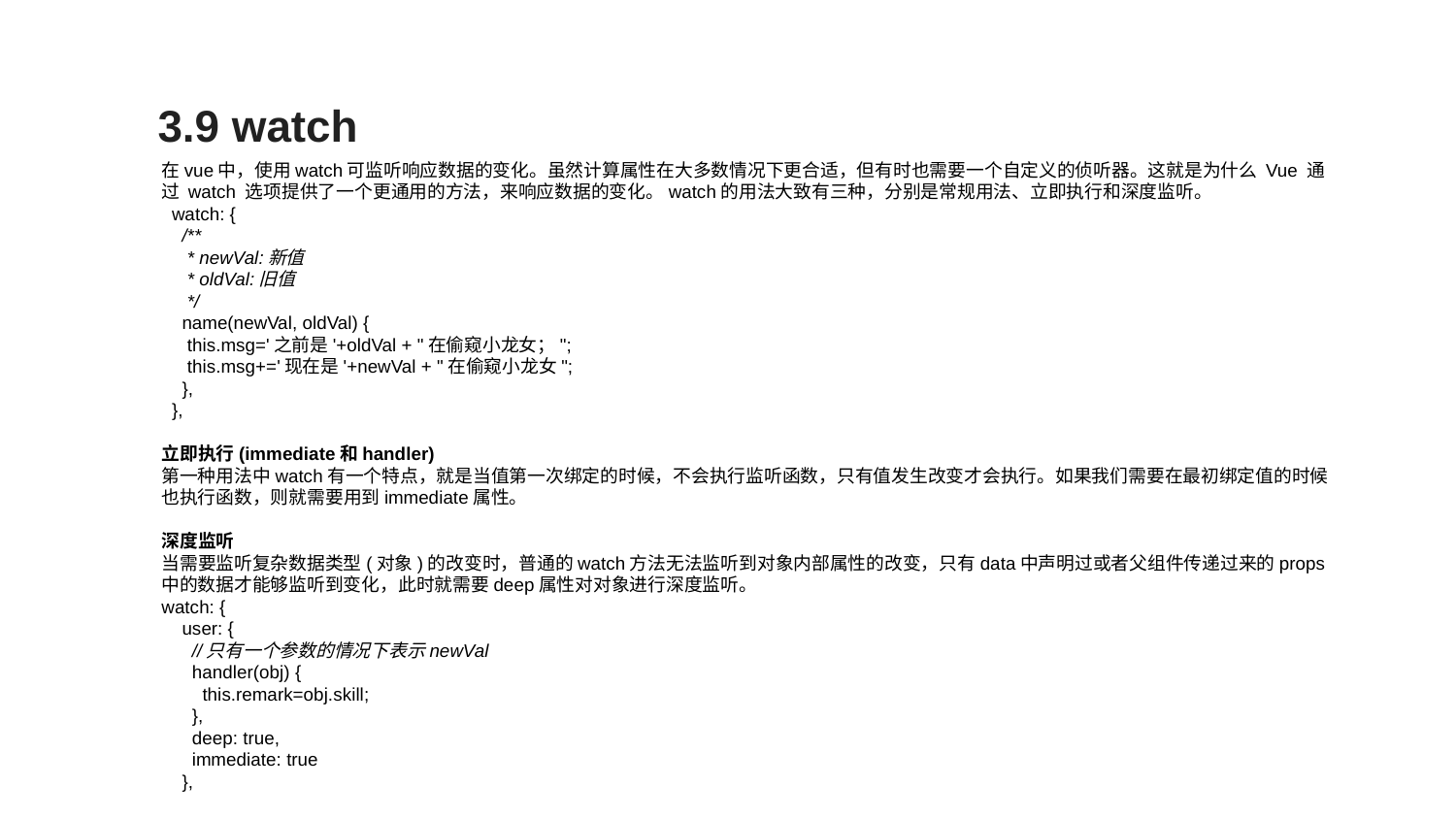

3.9 watch
在vue中，使用watch可监听响应数据的变化。虽然计算属性在大多数情况下更合适，但有时也需要一个自定义的侦听器。这就是为什么 Vue 通过 watch 选项提供了一个更通用的方法，来响应数据的变化。watch的用法大致有三种，分别是常规用法、立即执行和深度监听。
  watch: {
    /**
     * newVal:新值
     * oldVal:旧值
     */
    name(newVal, oldVal) {
     this.msg='之前是'+oldVal + "在偷窥小龙女；";
     this.msg+='现在是'+newVal + "在偷窥小龙女";
    },
  },

立即执行(immediate和handler)
第一种用法中watch有一个特点，就是当值第一次绑定的时候，不会执行监听函数，只有值发生改变才会执行。如果我们需要在最初绑定值的时候也执行函数，则就需要用到immediate属性。

深度监听
当需要监听复杂数据类型(对象)的改变时，普通的watch方法无法监听到对象内部属性的改变，只有data中声明过或者父组件传递过来的props中的数据才能够监听到变化，此时就需要deep属性对对象进行深度监听。
watch: {
    user: {
      //只有一个参数的情况下表示newVal
      handler(obj) {
        this.remark=obj.skill;
      },
      deep: true,
      immediate: true
    },